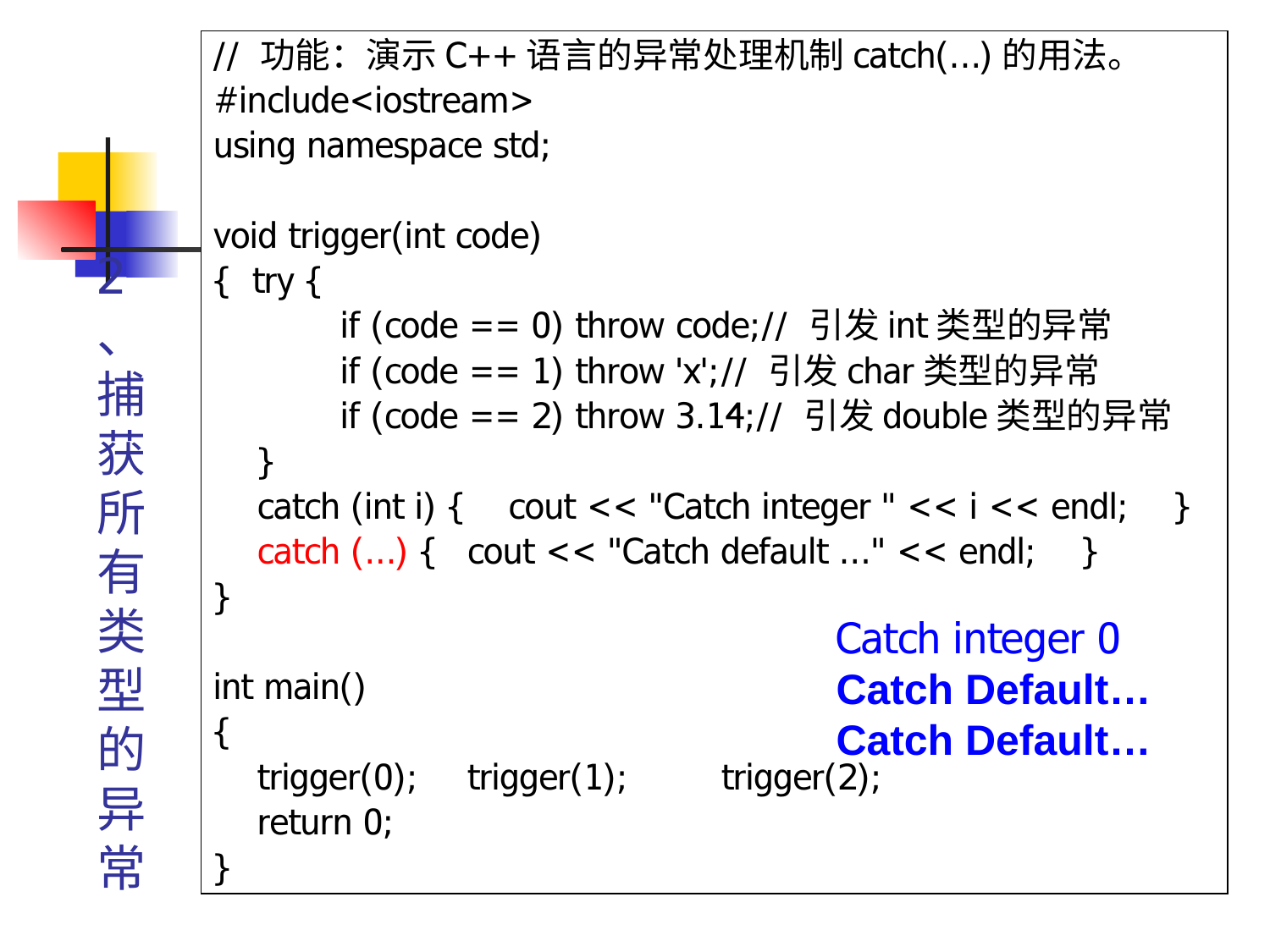

// 功能：演示C++语言的异常处理机制catch(...)的用法。
#include<iostream>
using namespace std;

void trigger(int code)
{  try {
   	if (code == 0) throw code;// 引发int类型的异常
    	if (code == 1) throw 'x';	// 引发char类型的异常
	if (code == 2) throw 3.14;// 引发double类型的异常
    }
    catch (int i) {    cout << "Catch integer " << i << endl;    }
    catch (...) {	cout << "Catch default ..." << endl;    }
}

int main()
{
    trigger(0);	trigger(1);	trigger(2);
    return 0;
}

# 2、捕获所有类型的异常
Catch integer 0
Catch Default…
Catch Default…